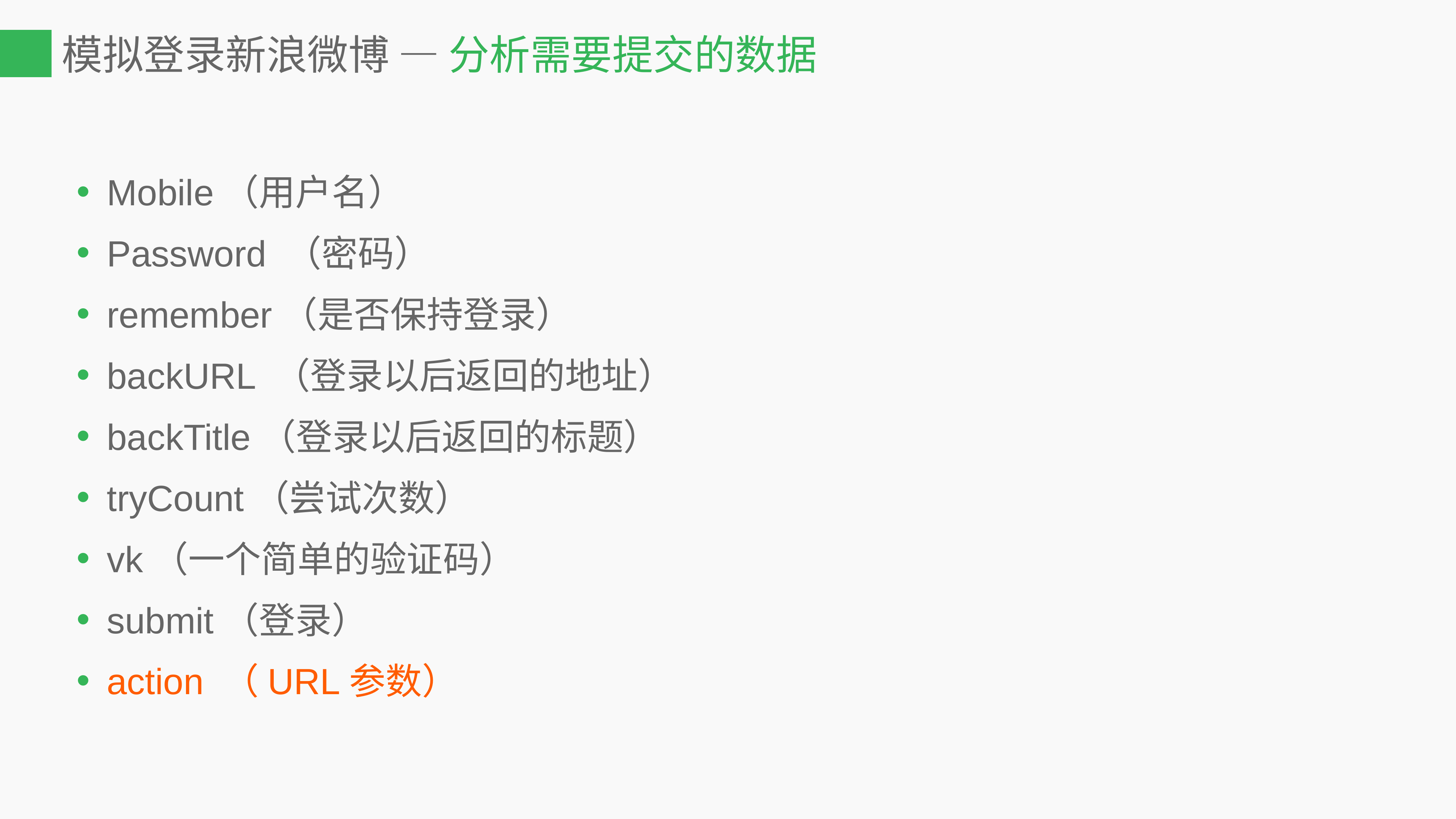

# 模拟登录新浪微博 — 分析需要提交的数据
Mobile（用户名）
Password （密码）
remember（是否保持登录）
backURL （登录以后返回的地址）
backTitle（登录以后返回的标题）
tryCount（尝试次数）
vk（一个简单的验证码）
submit（登录）
action （URL参数）